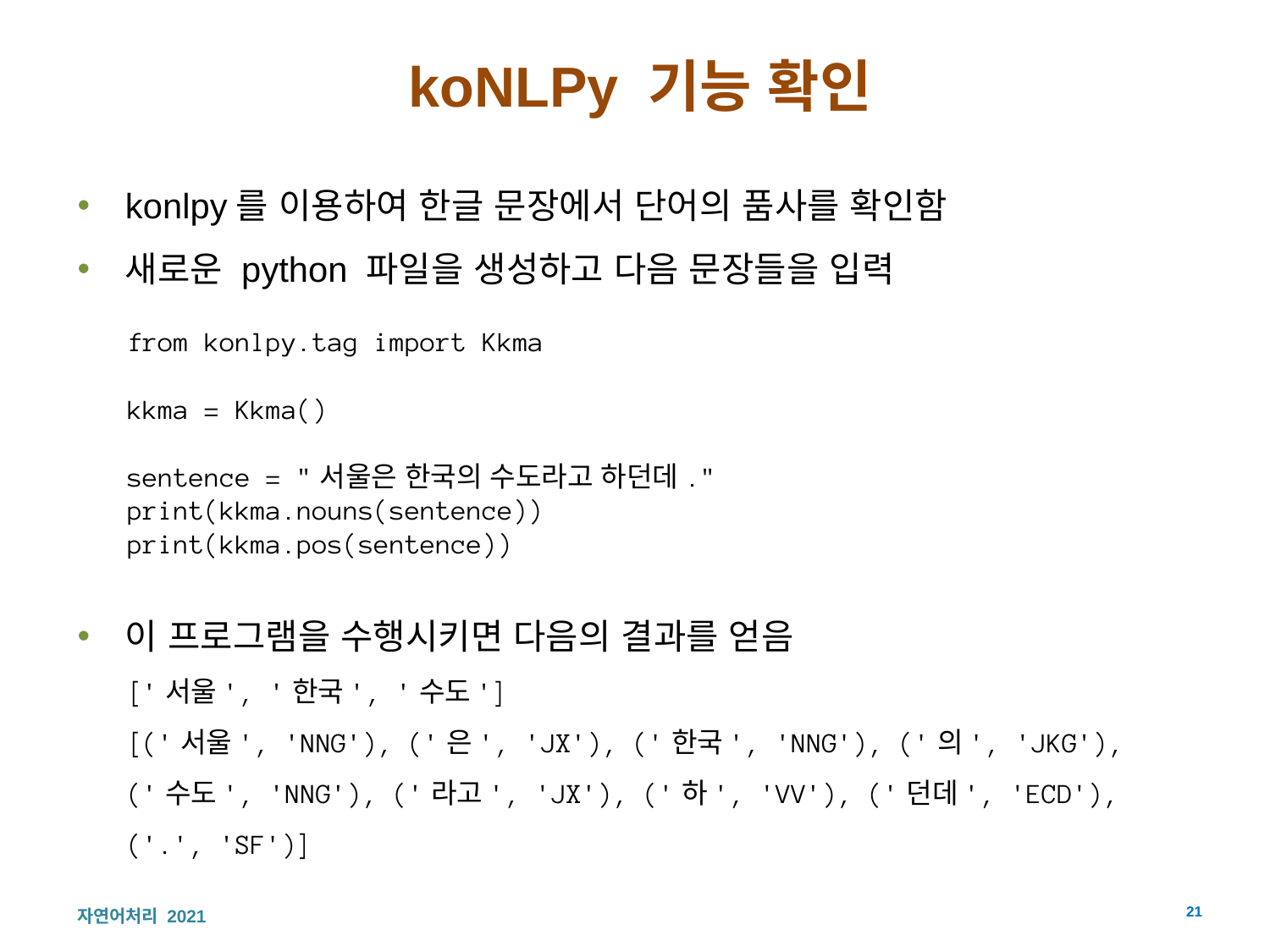

# koNLPy 기능 확인
konlpy를 이용하여 한글 문장에서 단어의 품사를 확인함
새로운 python 파일을 생성하고 다음 문장들을 입력

from konlpy.tag import Kkma

kkma = Kkma()

sentence = "서울은 한국의 수도라고 하던데."
print(kkma.nouns(sentence))
print(kkma.pos(sentence))

이 프로그램을 수행시키면 다음의 결과를 얻음
['서울', '한국', '수도']
[('서울', 'NNG'), ('은', 'JX'), ('한국', 'NNG'), ('의', 'JKG'), ('수도', 'NNG'), ('라고', 'JX'), ('하', 'VV'), ('던데', 'ECD'), ('.', 'SF')]